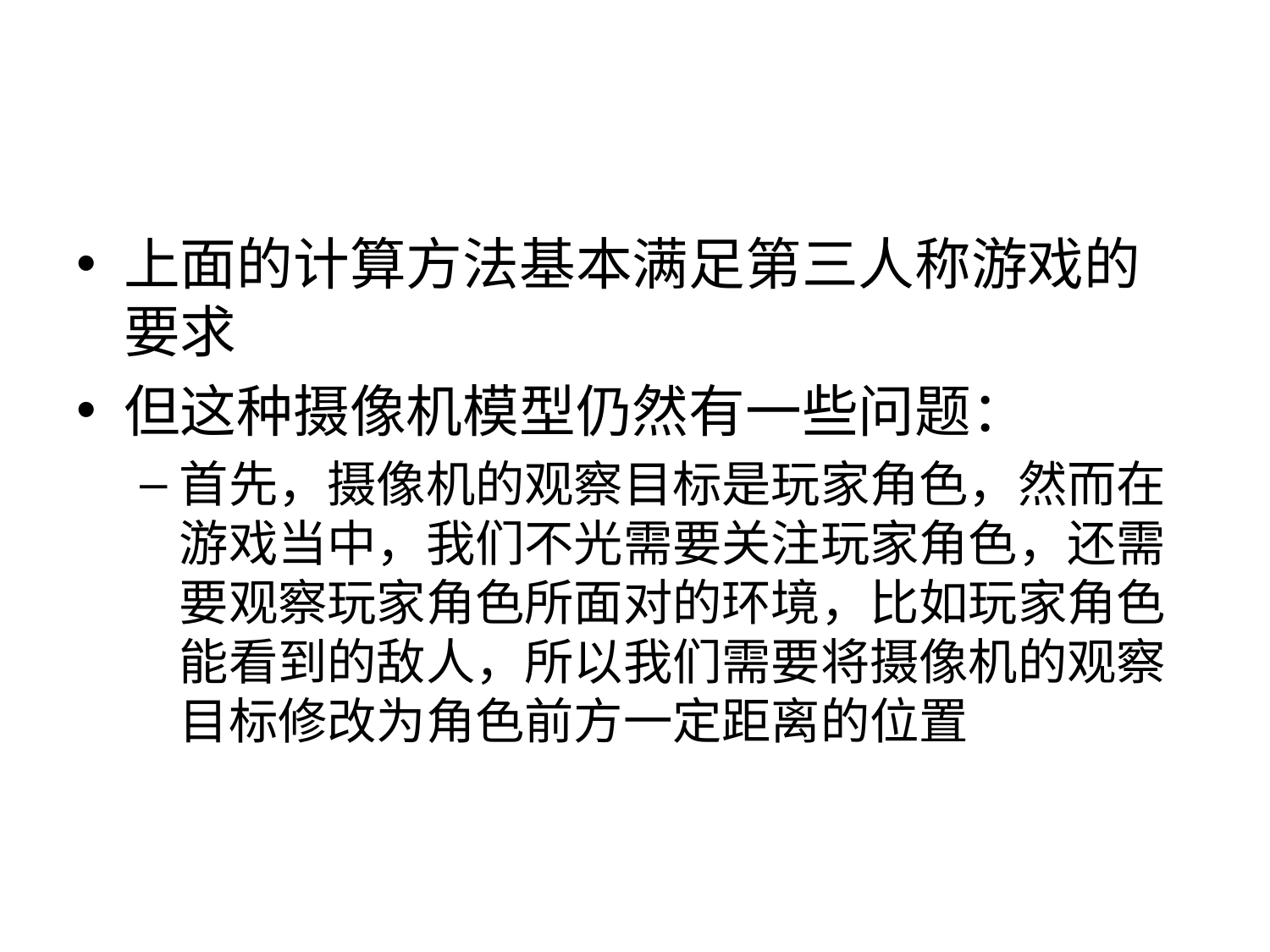

#
上面的计算方法基本满足第三人称游戏的要求
但这种摄像机模型仍然有一些问题：
首先，摄像机的观察目标是玩家角色，然而在游戏当中，我们不光需要关注玩家角色，还需要观察玩家角色所面对的环境，比如玩家角色能看到的敌人，所以我们需要将摄像机的观察目标修改为角色前方一定距离的位置